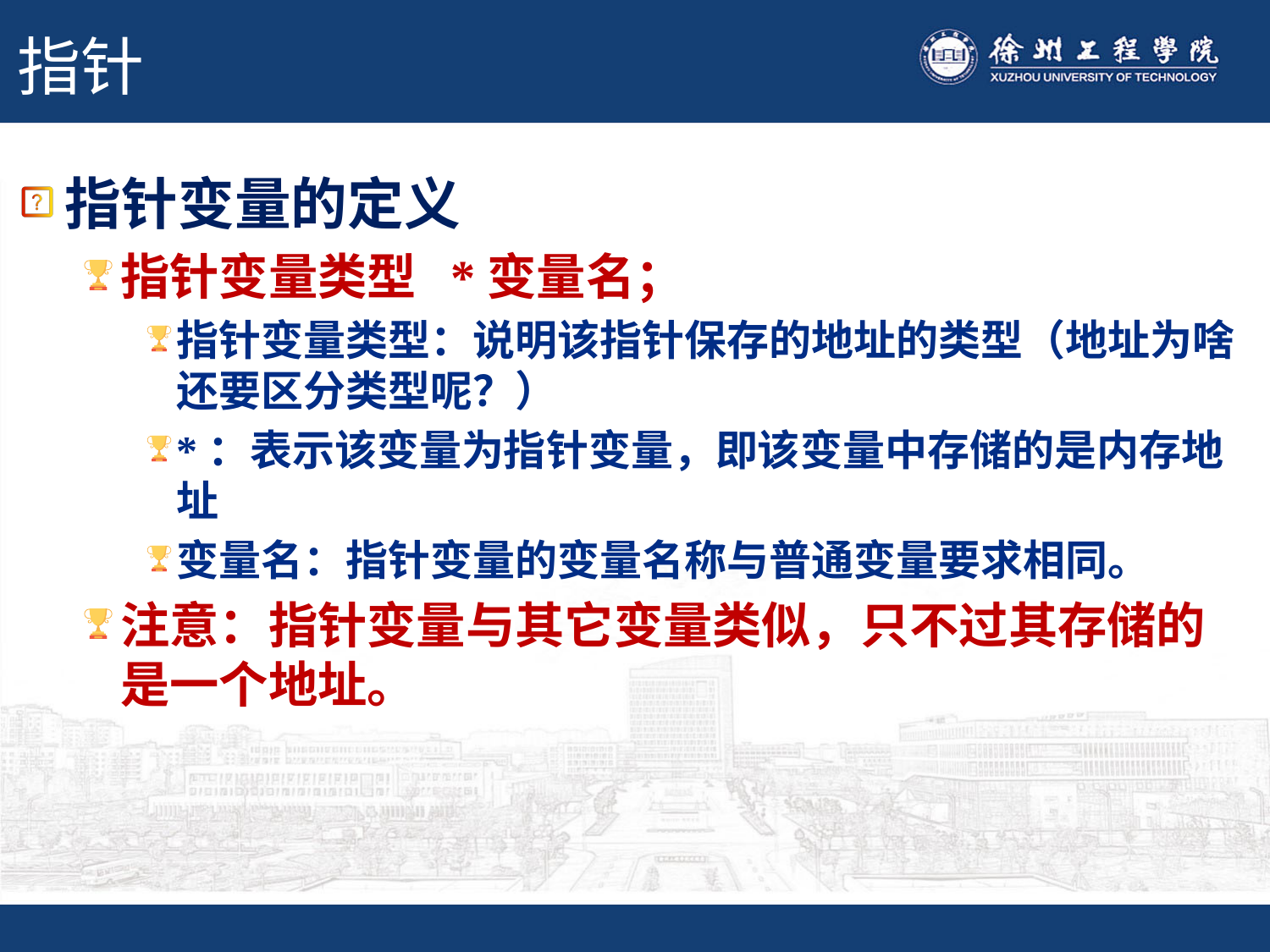

# 指针
指针变量的定义
指针变量类型  *变量名；
指针变量类型：说明该指针保存的地址的类型（地址为啥还要区分类型呢？）
*：表示该变量为指针变量，即该变量中存储的是内存地址
变量名：指针变量的变量名称与普通变量要求相同。
注意：指针变量与其它变量类似，只不过其存储的是一个地址。